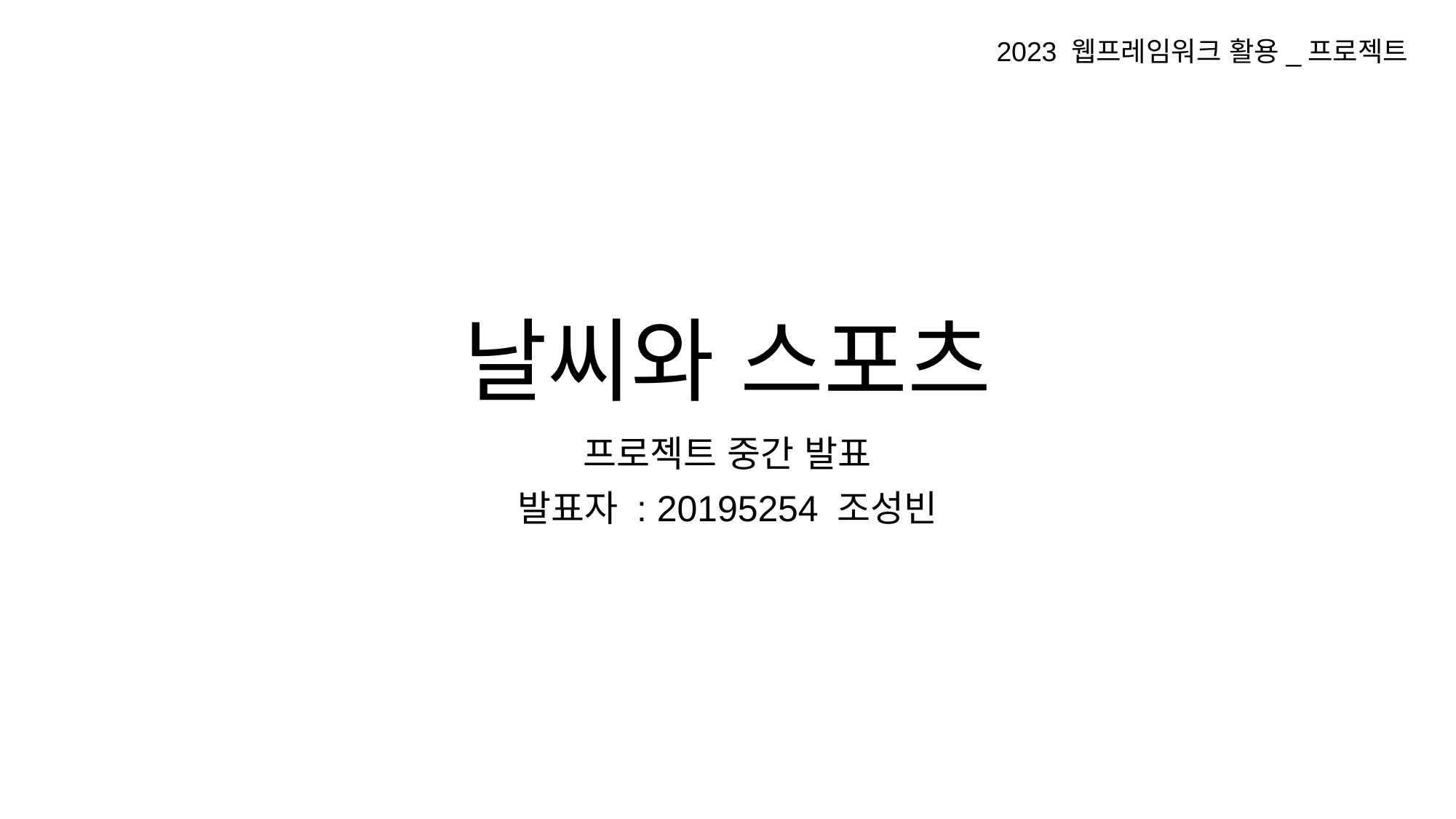

2023 웹프레임워크 활용_프로젝트
# 날씨와 스포츠
프로젝트 중간 발표
발표자 : 20195254 조성빈